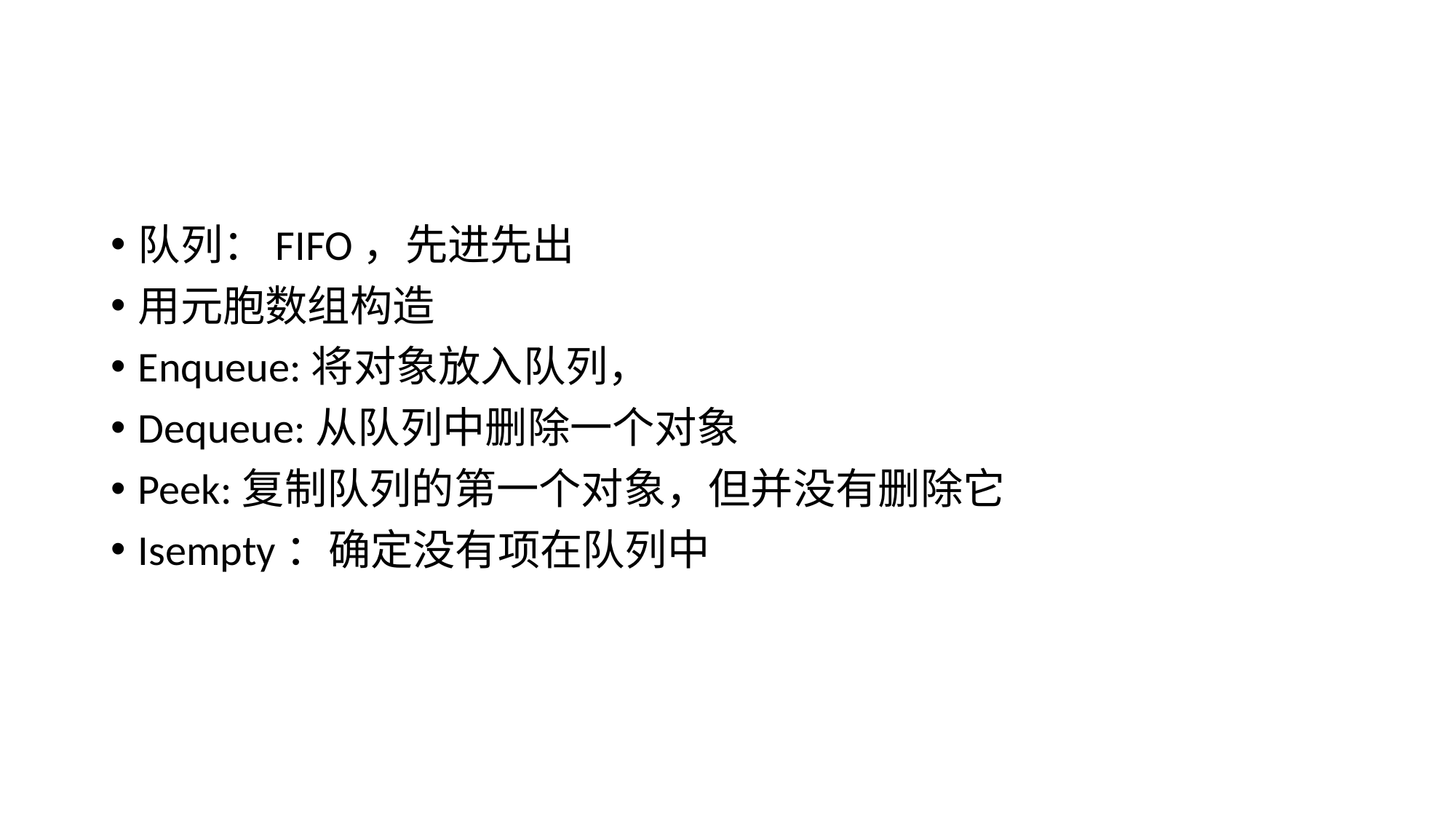

#
队列：FIFO，先进先出
用元胞数组构造
Enqueue:将对象放入队列，
Dequeue:从队列中删除一个对象
Peek:复制队列的第一个对象，但并没有删除它
Isempty：确定没有项在队列中